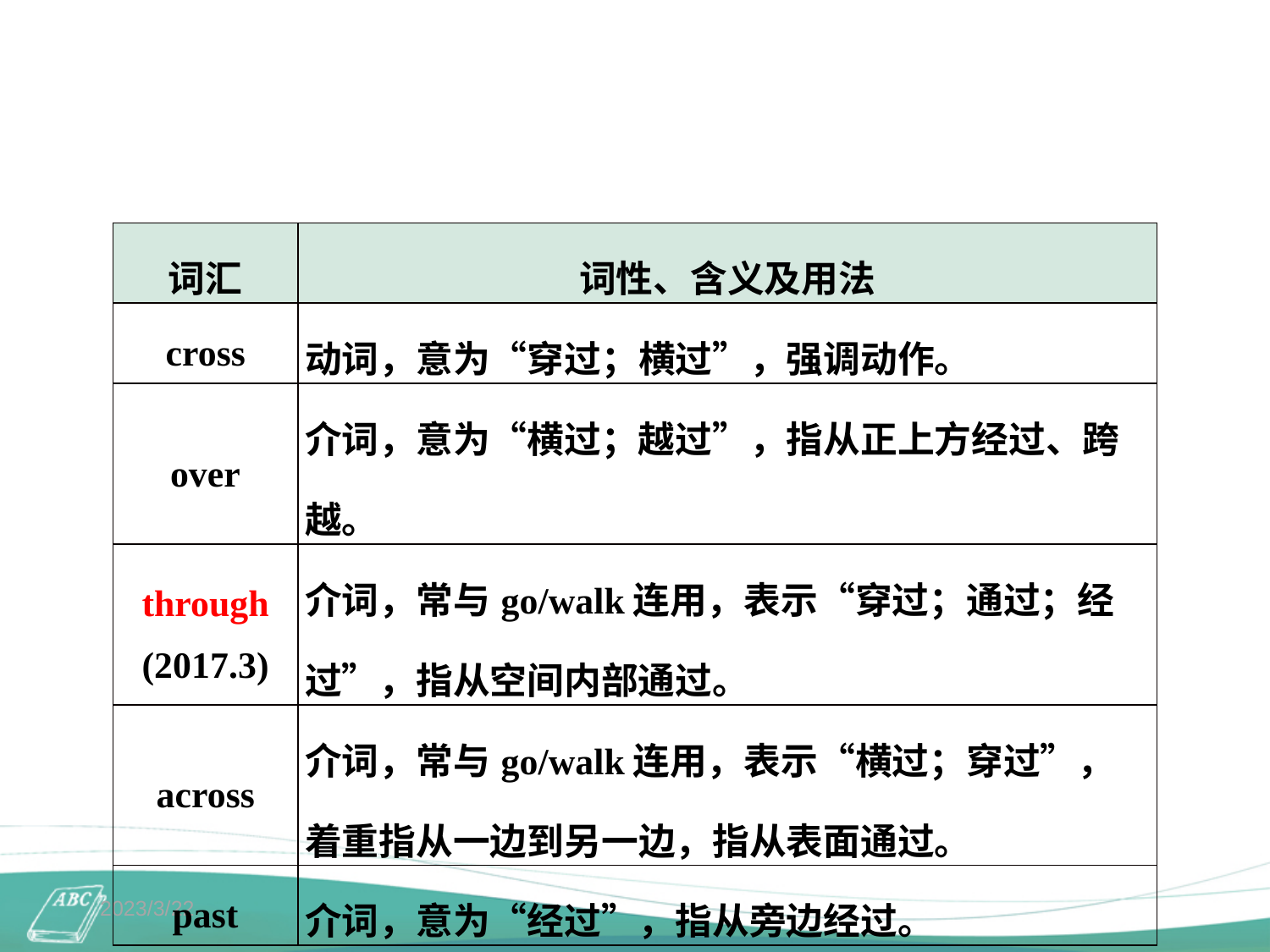

#
| 词汇 | 词性、含义及用法 |
| --- | --- |
| cross | 动词，意为“穿过；横过”，强调动作。 |
| over | 介词，意为“横过；越过”，指从正上方经过、跨越。 |
| through (2017.3) | 介词，常与go/walk连用，表示“穿过；通过；经过”，指从空间内部通过。 |
| across | 介词，常与go/walk连用，表示“横过；穿过”，着重指从一边到另一边，指从表面通过。 |
| past | 介词，意为“经过”，指从旁边经过。 |
2023/3/22